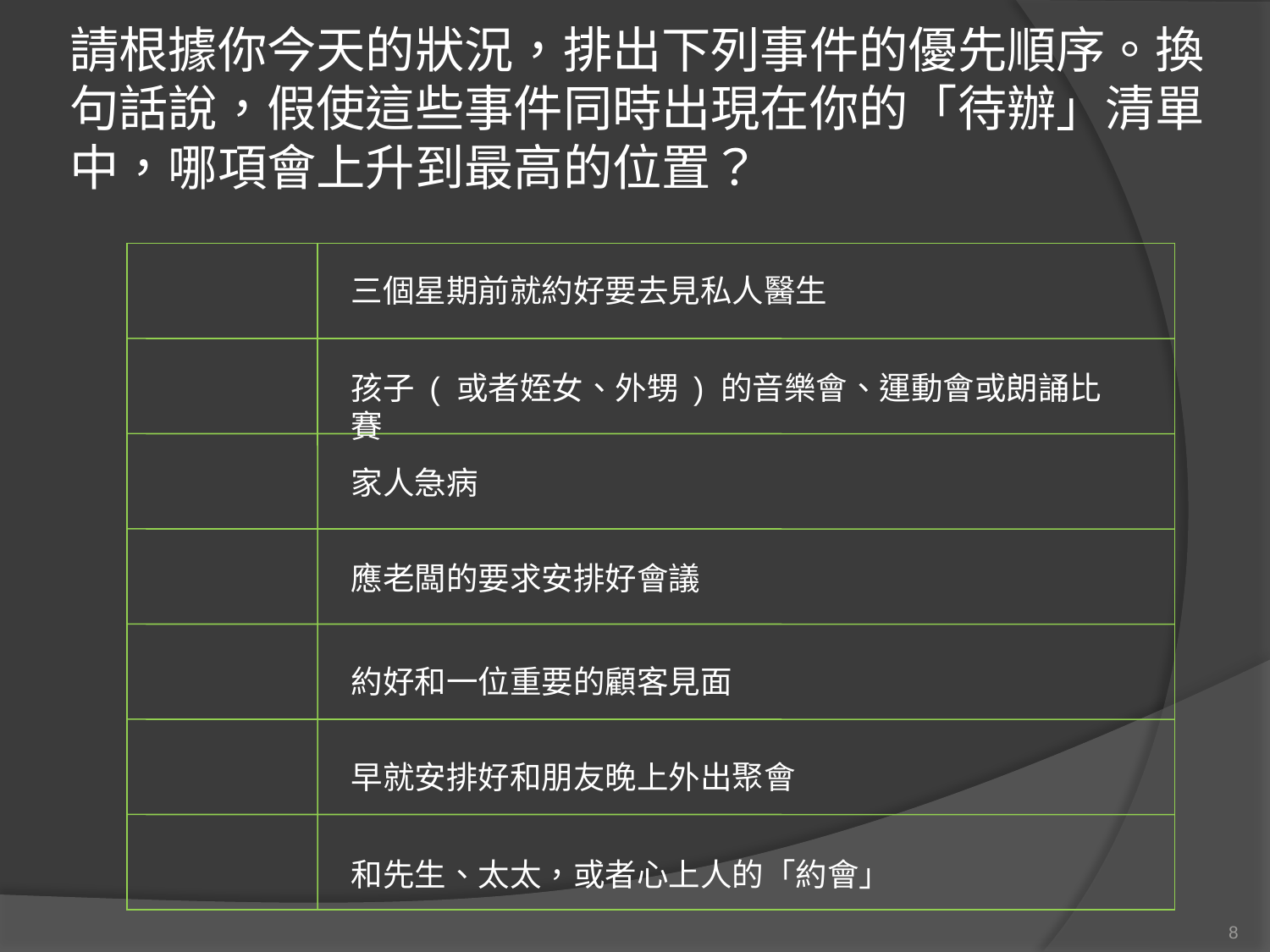

# 請根據你今天的狀況，排出下列事件的優先順序。換句話說，假使這些事件同時出現在你的「待辦」清單中，哪項會上升到最高的位置？

三個星期前就約好要去見私人醫生
孩子 ( 或者姪女、外甥 ) 的音樂會、運動會或朗誦比賽
家人急病
應老闆的要求安排好會議
約好和一位重要的顧客見面
早就安排好和朋友晚上外出聚會
和先生、太太，或者心上人的「約會」
8